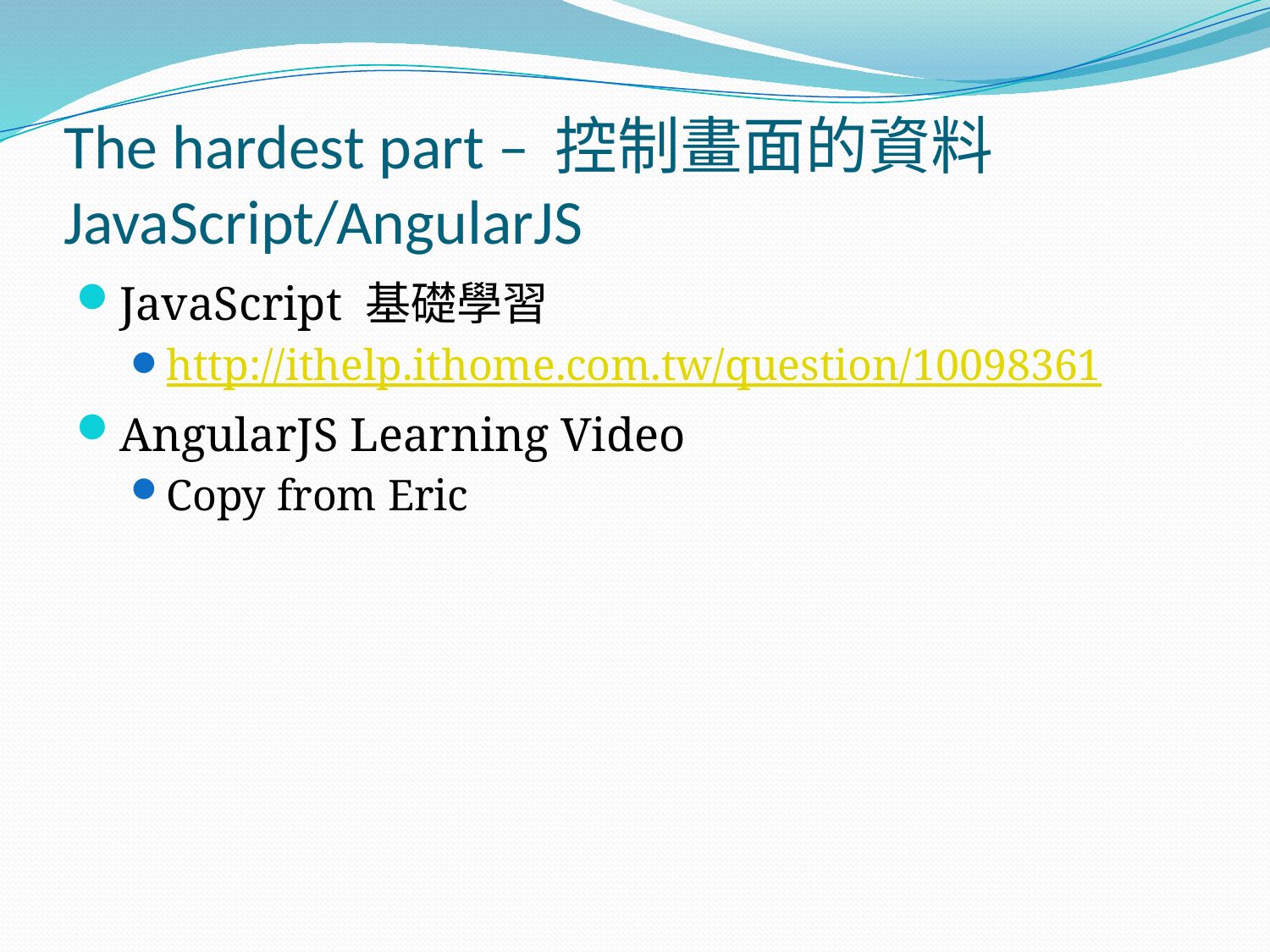

# The hardest part – 控制畫面的資料 JavaScript/AngularJS
JavaScript 基礎學習
http://ithelp.ithome.com.tw/question/10098361
AngularJS Learning Video
Copy from Eric